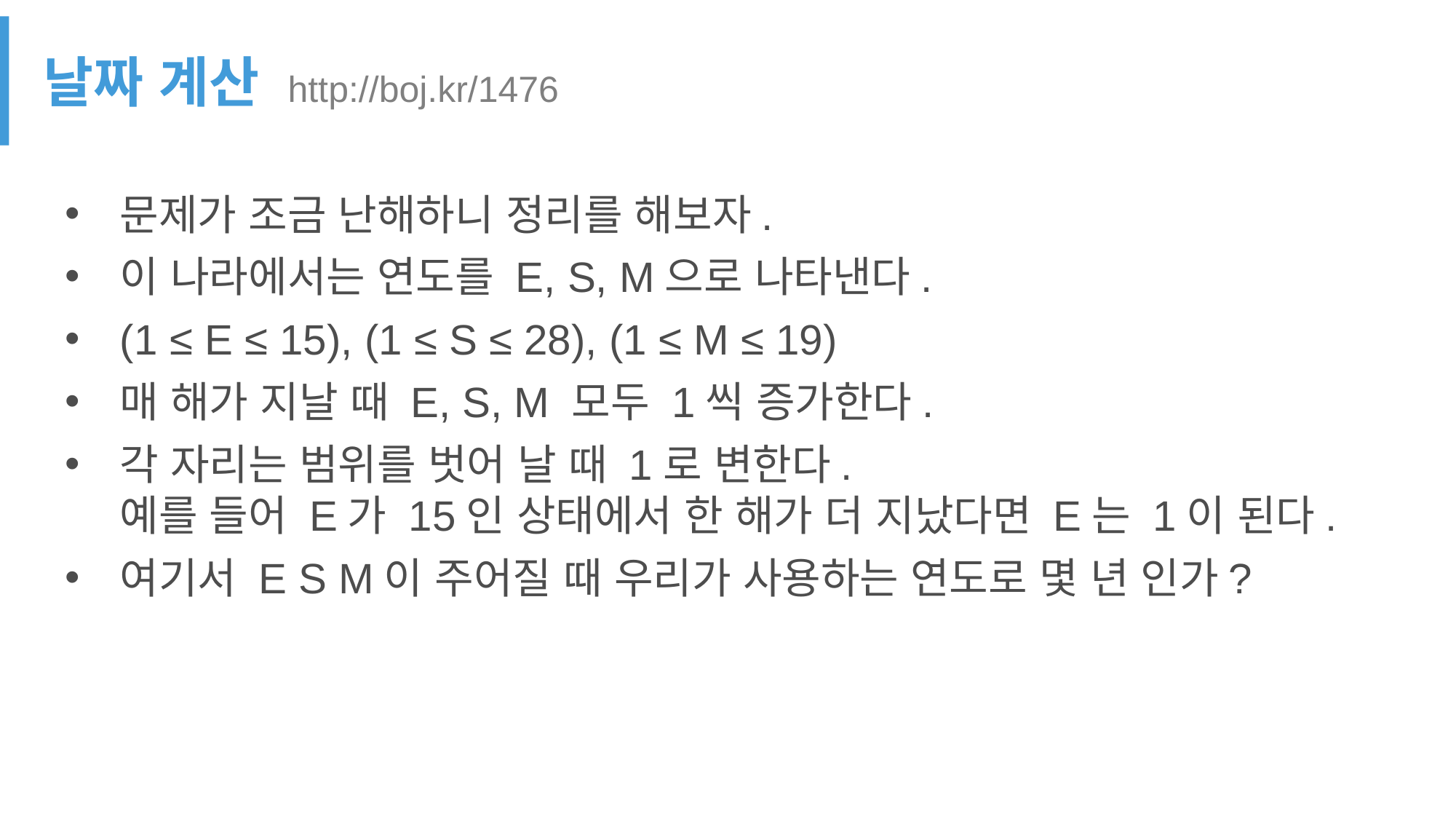

날짜 계산 http://boj.kr/1476
문제가 조금 난해하니 정리를 해보자.
이 나라에서는 연도를 E, S, M으로 나타낸다.
(1 ≤ E ≤ 15), (1 ≤ S ≤ 28), (1 ≤ M ≤ 19)
매 해가 지날 때 E, S, M 모두 1씩 증가한다.
각 자리는 범위를 벗어 날 때 1로 변한다.
예를 들어 E가 15인 상태에서 한 해가 더 지났다면 E는 1이 된다.
여기서 E S M이 주어질 때 우리가 사용하는 연도로 몇 년 인가?